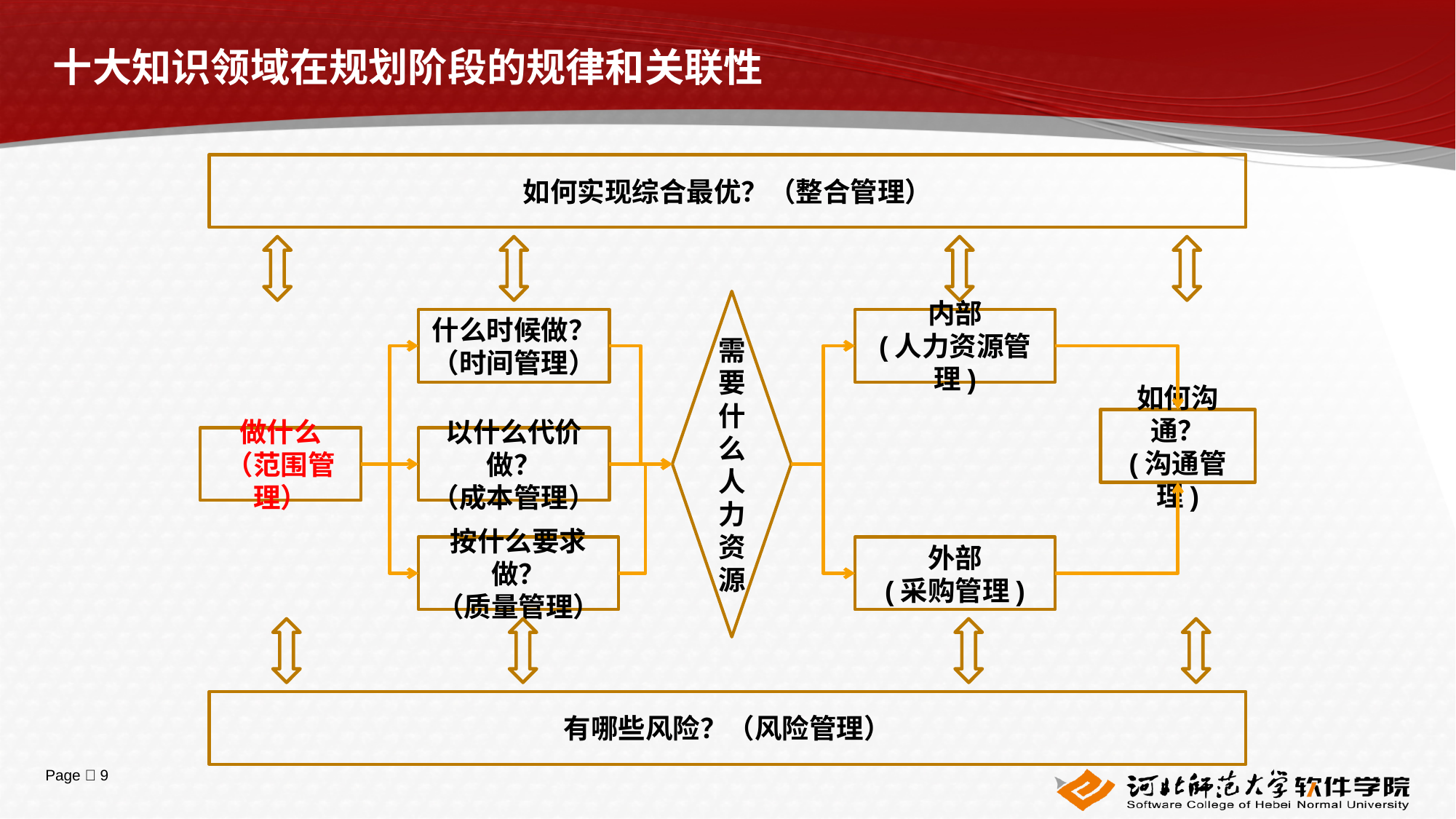

# 十大知识领域在规划阶段的规律和关联性
如何实现综合最优？（整合管理）

需要什么
人力资源
内部
(人力资源管理)
什么时候做？
（时间管理）
如何沟通？
(沟通管理)
以什么代价做？
（成本管理）
做什么
（范围管理）
按什么要求做？
（质量管理）
外部
(采购管理)

有哪些风险？（风险管理）